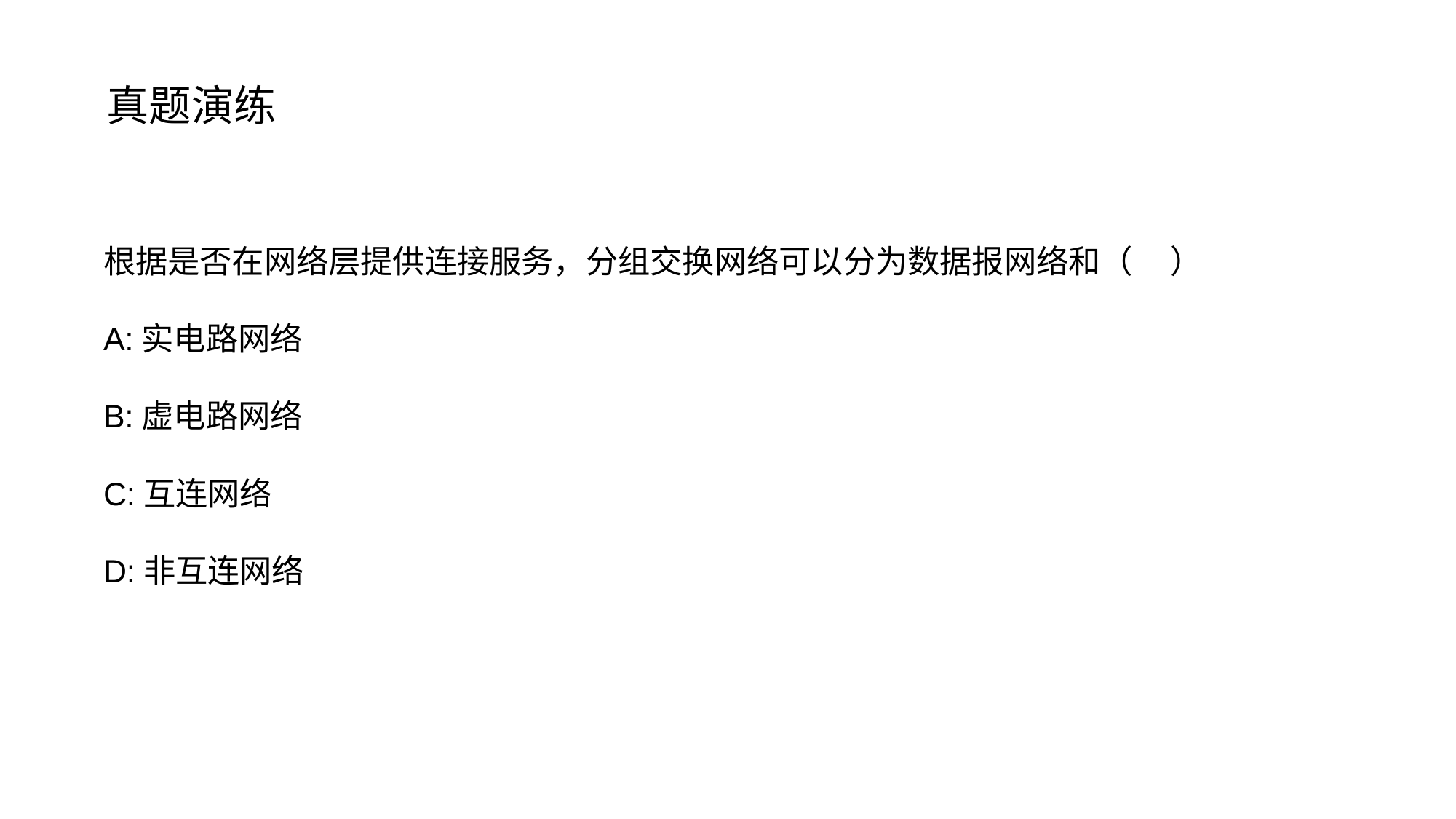

真题演练
根据是否在网络层提供连接服务，分组交换网络可以分为数据报网络和（B）

A:实电路网络

B:虚电路网络

C:互连网络

D:非互连网络